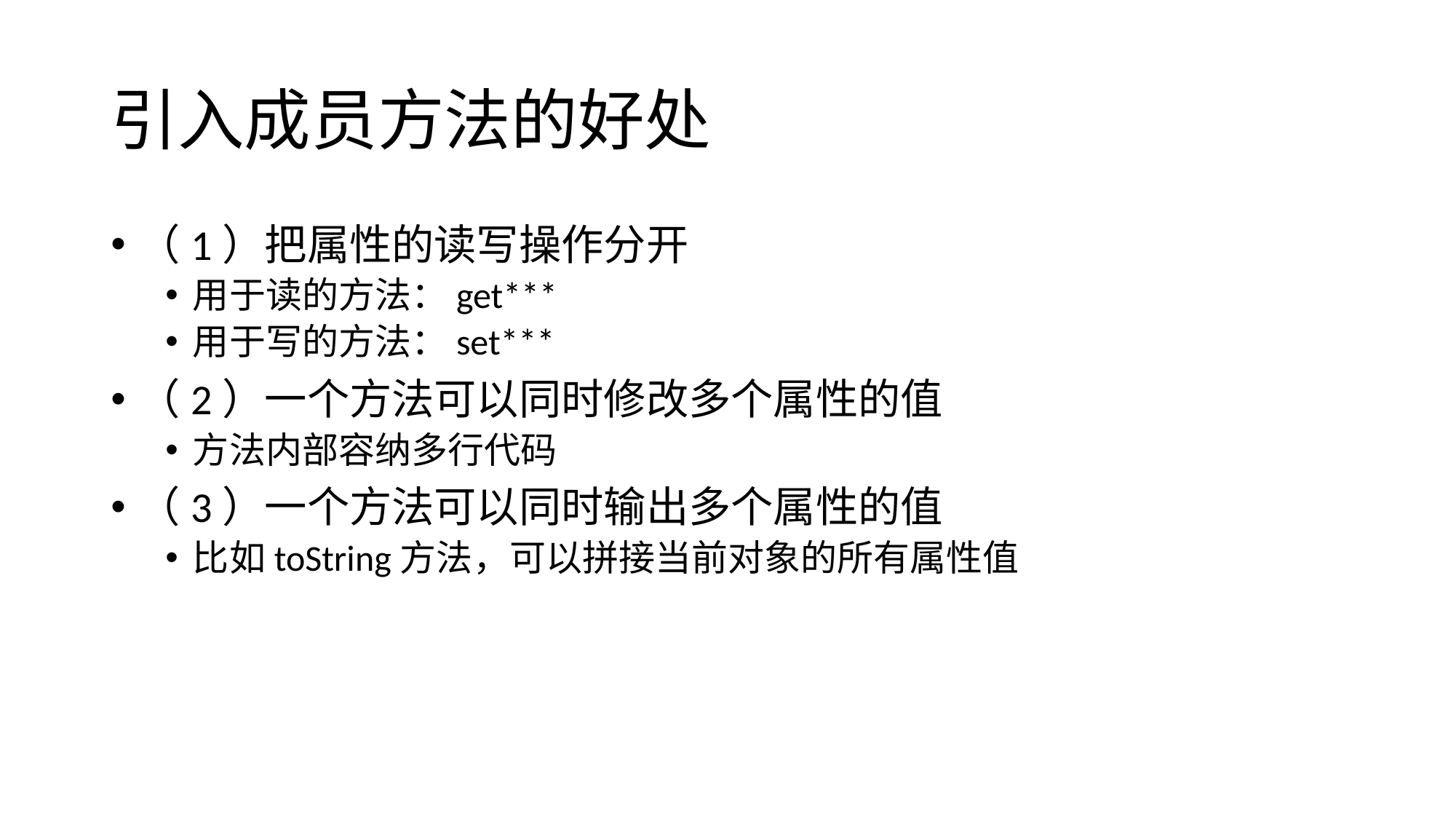

# 引入成员方法的好处
（1）把属性的读写操作分开
用于读的方法：get***
用于写的方法：set***
（2）一个方法可以同时修改多个属性的值
方法内部容纳多行代码
（3）一个方法可以同时输出多个属性的值
比如toString方法，可以拼接当前对象的所有属性值